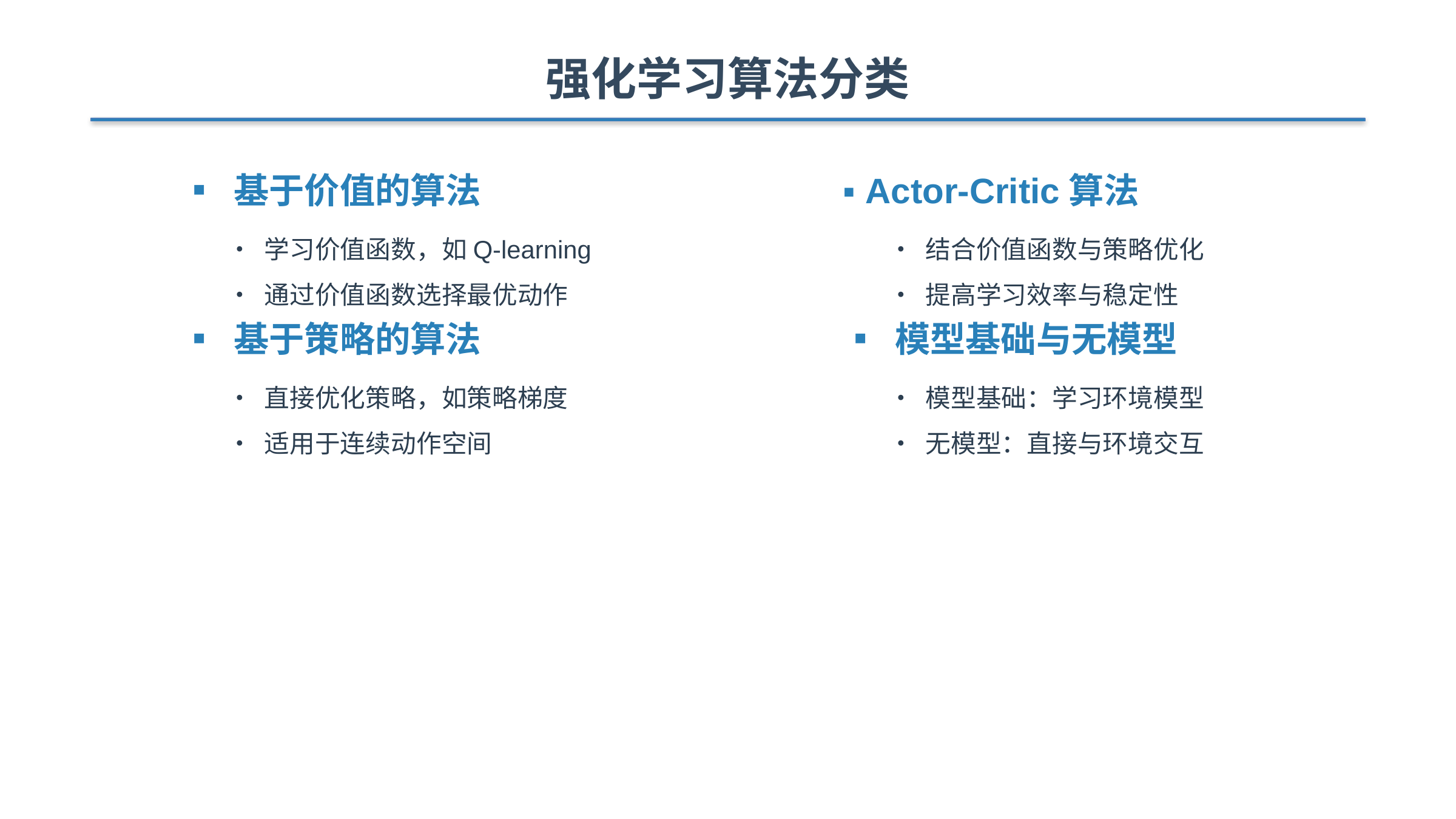

强化学习算法分类

▪ 基于价值的算法
• 学习价值函数，如Q-learning
• 通过价值函数选择最优动作
▪ 基于策略的算法
• 直接优化策略，如策略梯度
• 适用于连续动作空间

▪ Actor-Critic算法
• 结合价值函数与策略优化
• 提高学习效率与稳定性
▪ 模型基础与无模型
• 模型基础：学习环境模型
• 无模型：直接与环境交互